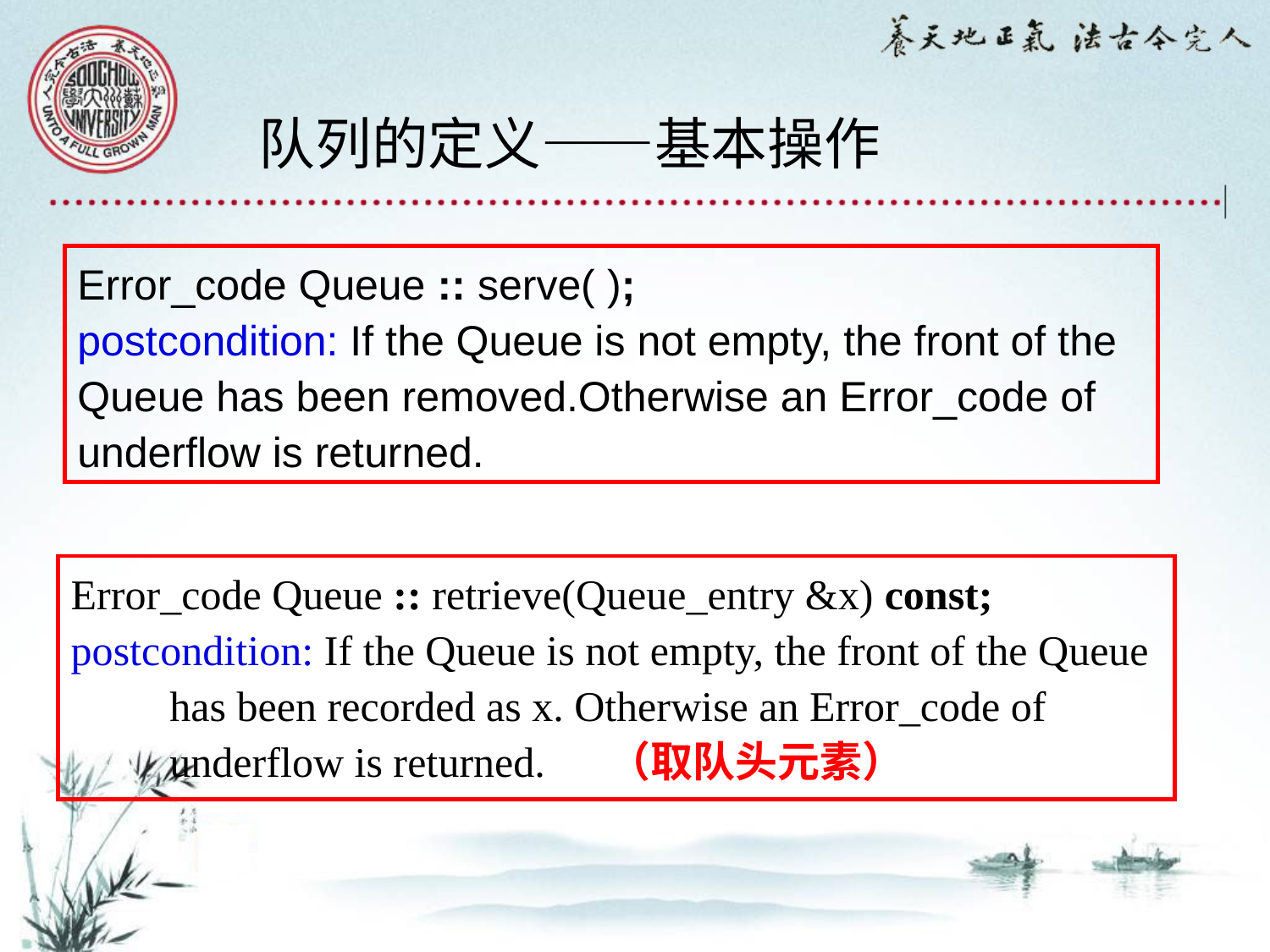

队列的定义——基本操作
Error_code Queue :: serve( );
postcondition: If the Queue is not empty, the front of the Queue has been removed.Otherwise an Error_code of underflow is returned.
Error_code Queue :: retrieve(Queue_entry &x) const;
postcondition: If the Queue is not empty, the front of the Queue has been recorded as x. Otherwise an Error_code of underflow is returned.     （取队头元素）